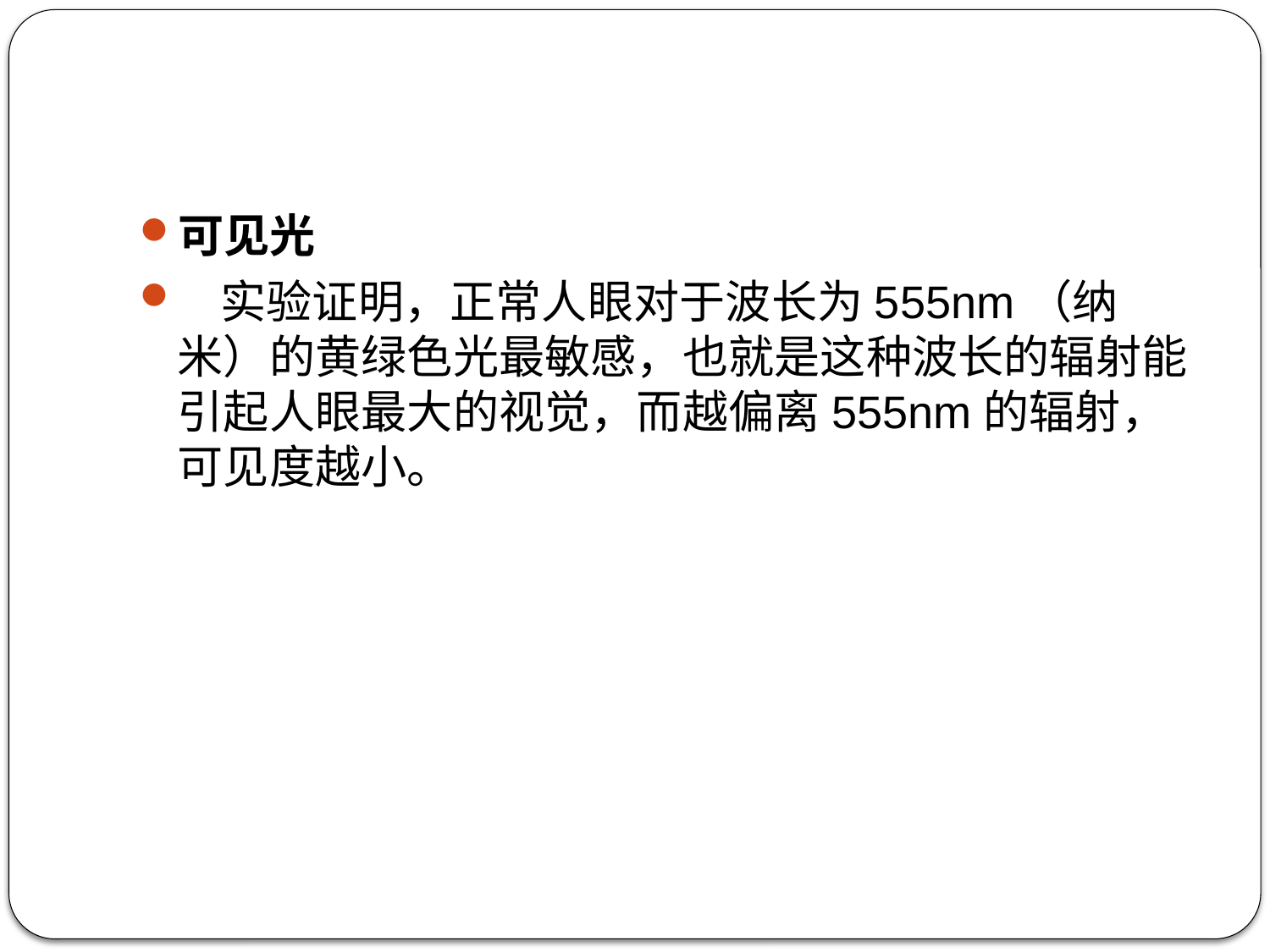

#
可见光
   实验证明，正常人眼对于波长为555nm（纳米）的黄绿色光最敏感，也就是这种波长的辐射能引起人眼最大的视觉，而越偏离555nm的辐射，可见度越小。